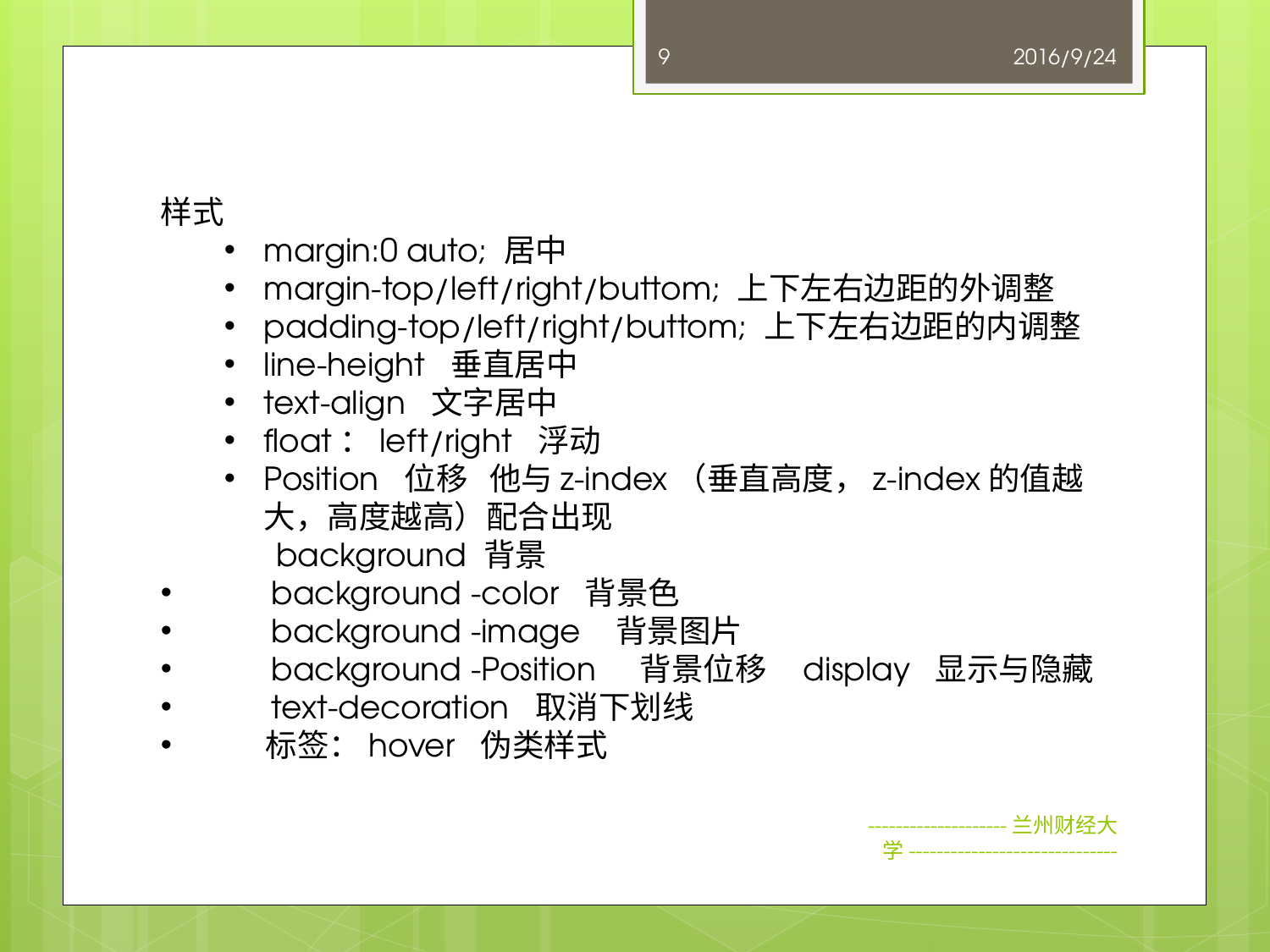

9
2016/9/24
样式
margin:0 auto; 居中
margin-top/left/right/buttom; 上下左右边距的外调整
padding-top/left/right/buttom; 上下左右边距的内调整
line-height  垂直居中
text-align  文字居中
float：left/right  浮动
Position  位移   他与z-index（垂直高度，z-index的值越大，高度越高）配合出现
             background 背景
        background -color  背景色
        background -image   背景图片
        background -Position    背景位移    display  显示与隐藏
        text-decoration  取消下划线
        标签：hover  伪类样式
--------------------兰州财经大学------------------------------